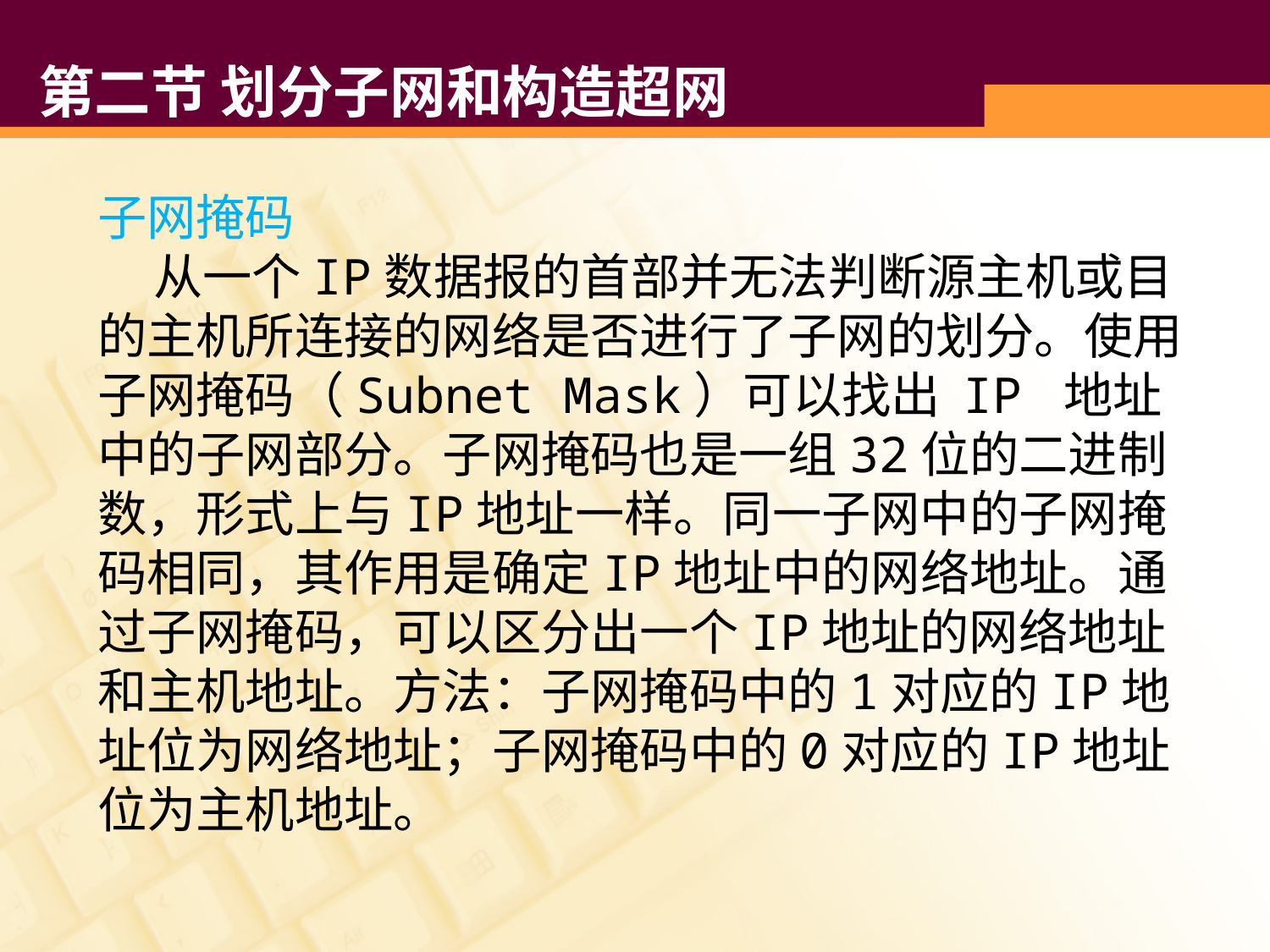

# 第二节 划分子网和构造超网
子网掩码
    从一个IP数据报的首部并无法判断源主机或目的主机所连接的网络是否进行了子网的划分。使用子网掩码（Subnet Mask）可以找出 IP 地址中的子网部分。子网掩码也是一组32位的二进制数，形式上与IP地址一样。同一子网中的子网掩码相同，其作用是确定IP地址中的网络地址。通过子网掩码，可以区分出一个IP地址的网络地址和主机地址。方法：子网掩码中的1对应的IP地址位为网络地址；子网掩码中的0对应的IP地址位为主机地址。